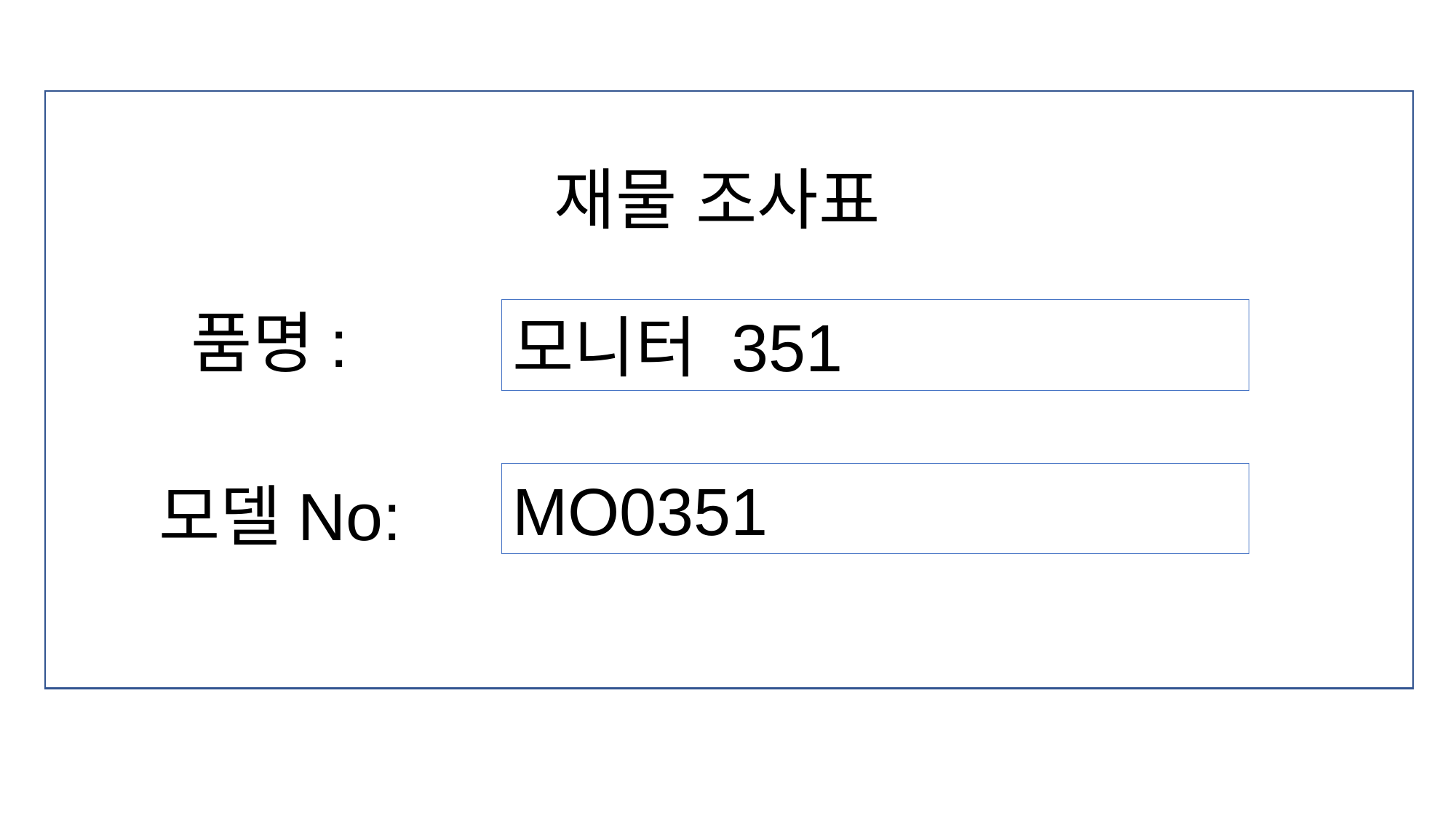

재물 조사표
품명:
모니터 351
MO0351
모델No: